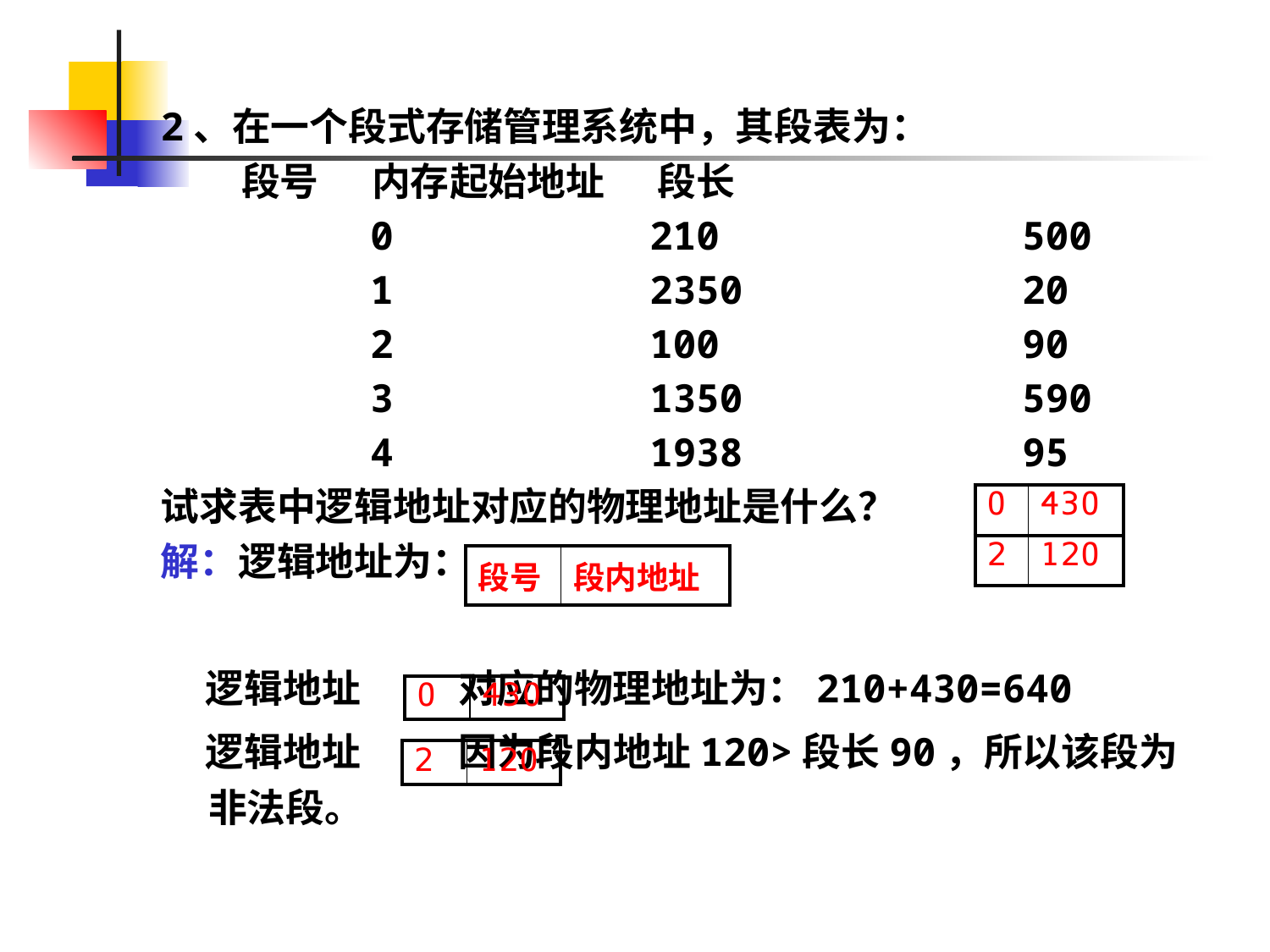

2、在一个段式存储管理系统中，其段表为：
        段号      内存起始地址      段长
         0           210             500
         1           2350            20
         2           100             90
         3           1350            590
         4           1938            95
试求表中逻辑地址对应的物理地址是什么？
解：逻辑地址为：

    逻辑地址           对应的物理地址为：210+430=640
    逻辑地址           因为段内地址120>段长90，所以该段为非法段。
| 0 | 430 |
| --- | --- |
| 2 | 120 |
| 段号 | 段内地址 |
| --- | --- |
| 0 | 430 |
| --- | --- |
| 2 | 120 |
| --- | --- |